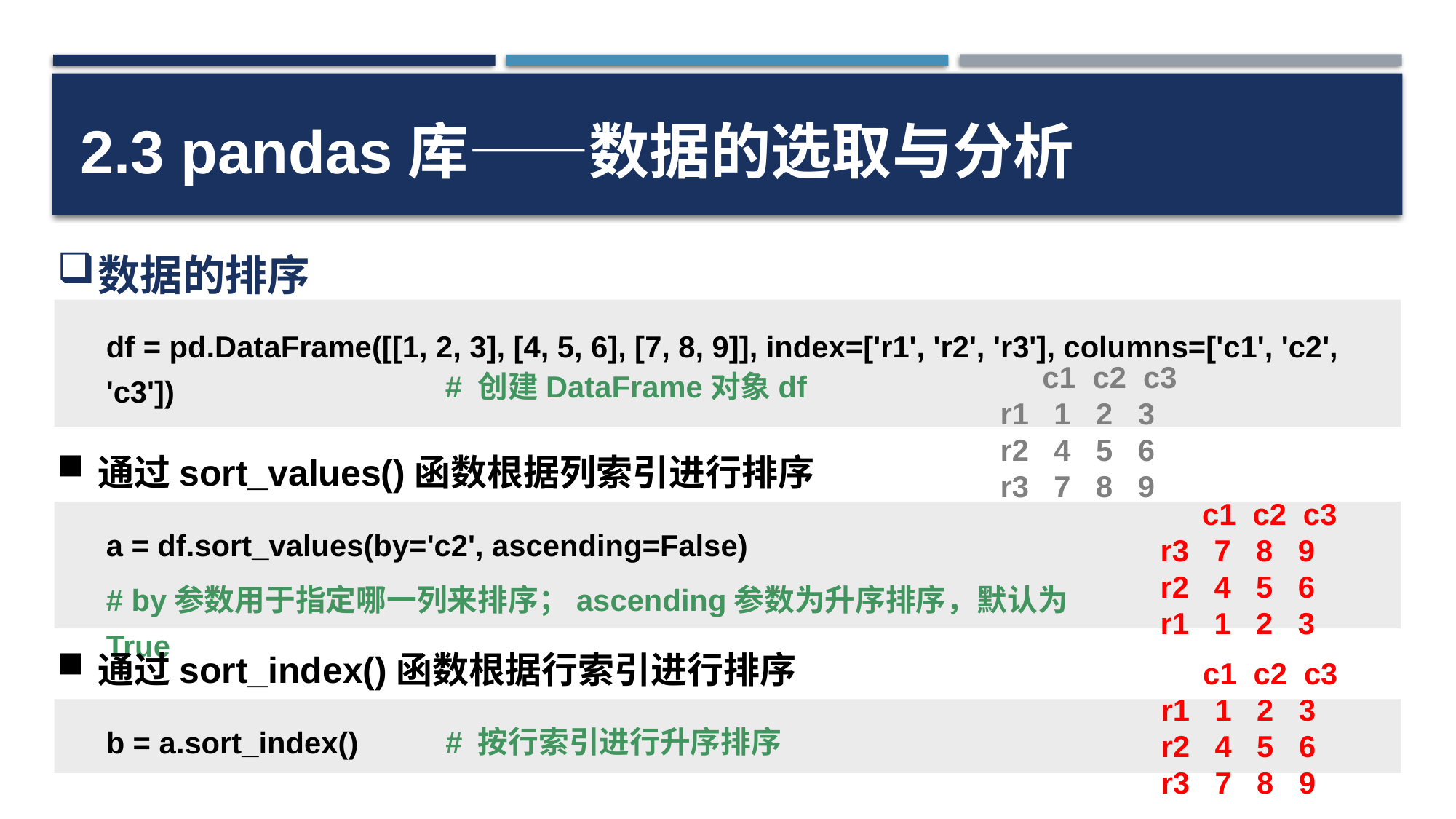

2.3 pandas库——数据的选取与分析
数据的排序

df = pd.DataFrame([[1, 2, 3], [4, 5, 6], [7, 8, 9]], index=['r1', 'r2', 'r3'], columns=['c1', 'c2', 'c3'])
# 创建DataFrame对象df
     c1  c2  c3
r1   1   2   3
r2   4   5   6
r3   7   8   9
通过sort_values()函数根据列索引进行排序
     c1  c2  c3
r3   7   8   9
r2   4   5   6
r1   1   2   3

a = df.sort_values(by='c2', ascending=False)
# by参数用于指定哪一列来排序；ascending参数为升序排序，默认为True
通过sort_index()函数根据行索引进行排序
     c1  c2  c3
r1   1   2   3
r2   4   5   6
r3   7   8   9

# 按行索引进行升序排序
b = a.sort_index()
45